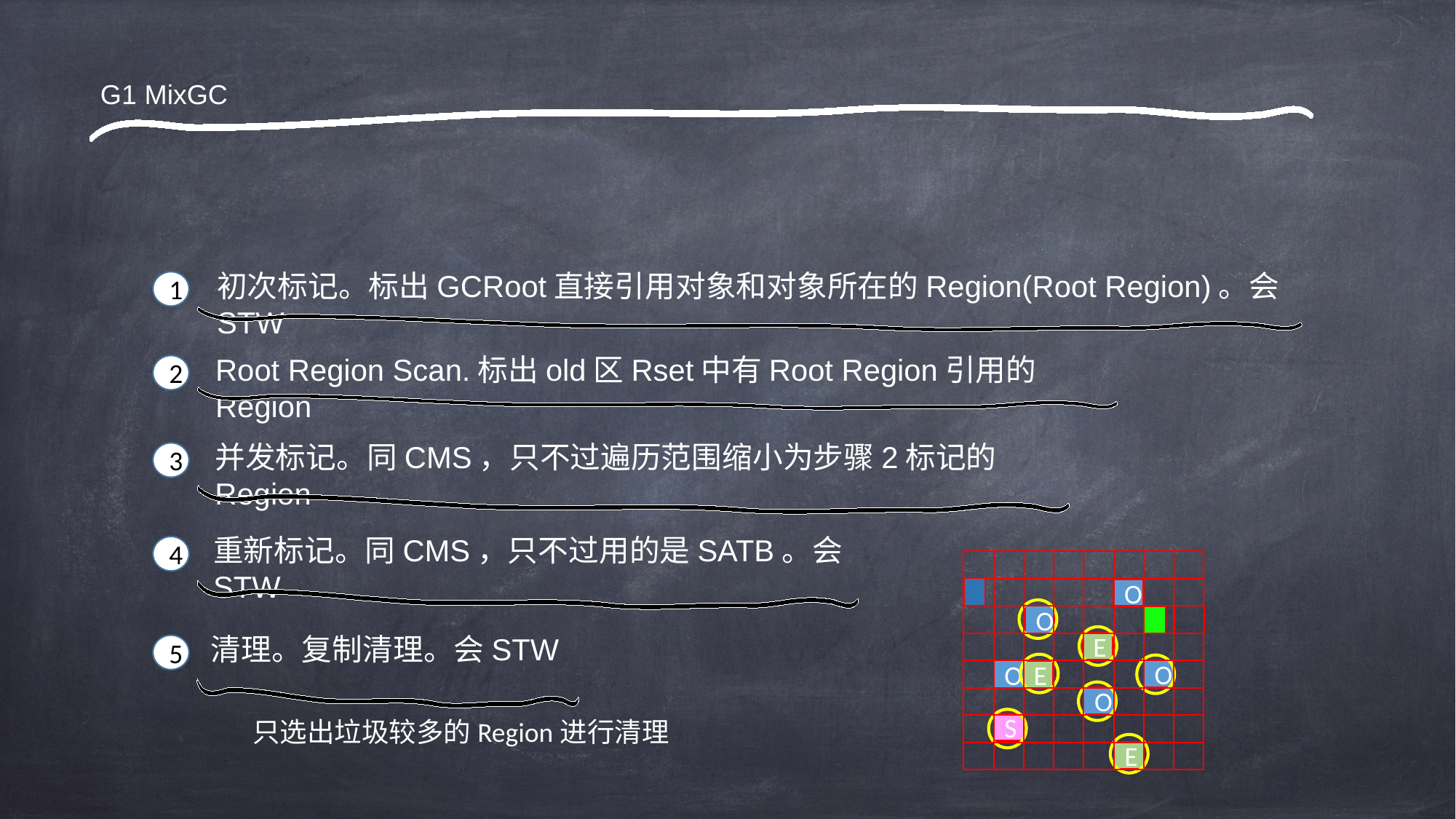

G1 MixGC

初次标记。标出GCRoot直接引用对象和对象所在的Region(Root Region)。会STW

1
Root Region Scan.标出old区Rset中有Root Region引用的Region

2
并发标记。同CMS，只不过遍历范围缩小为步骤2标记的Region

3
重新标记。同CMS，只不过用的是SATB。会STW

4

O

O

清理。复制清理。会STW

E
5

O
O
E

O

只选出垃圾较多的Region进行清理
S

E